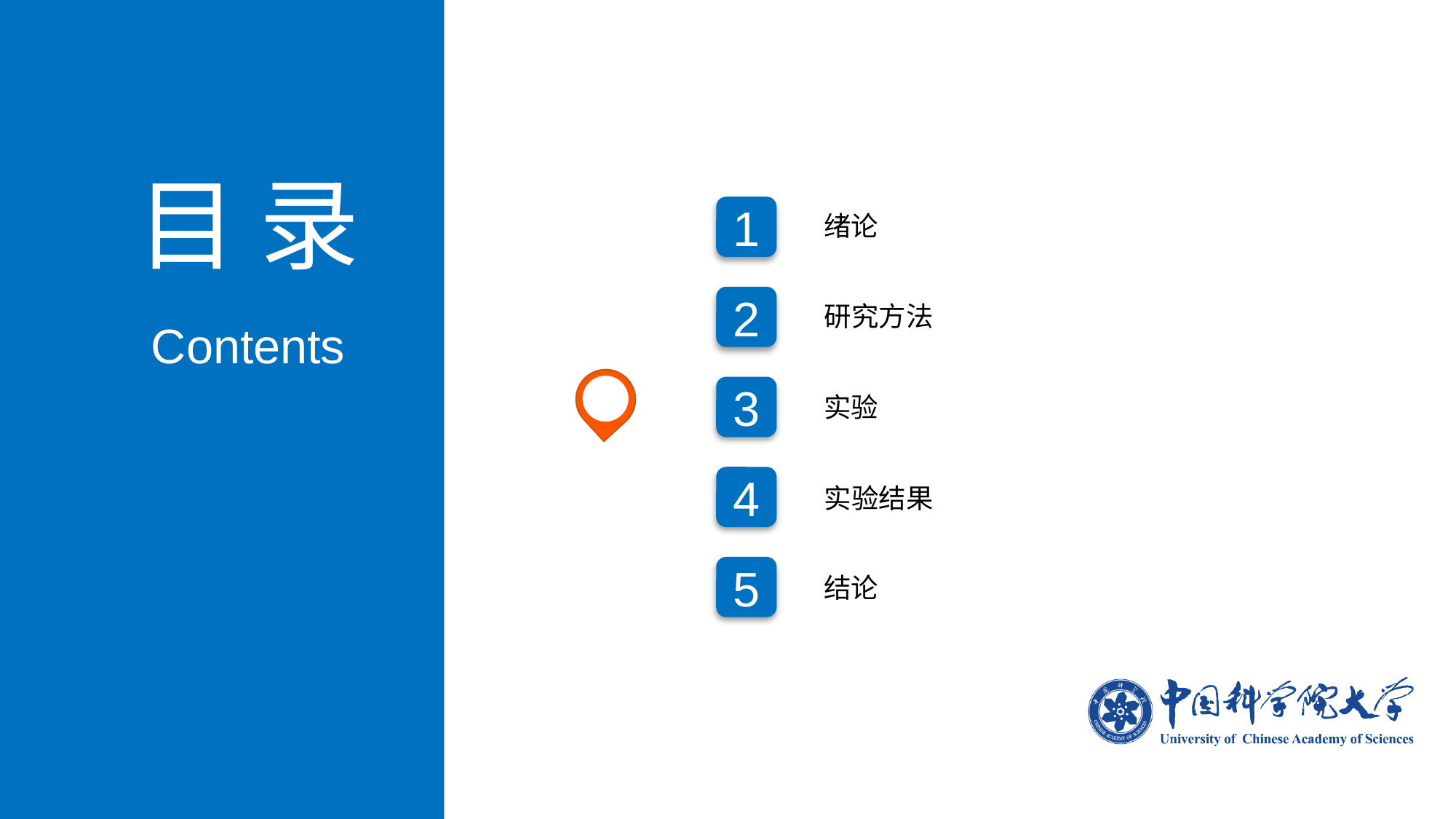

目 录
1
绪论
2
研究方法
Contents

3
实验
4
实验结果
5
结论